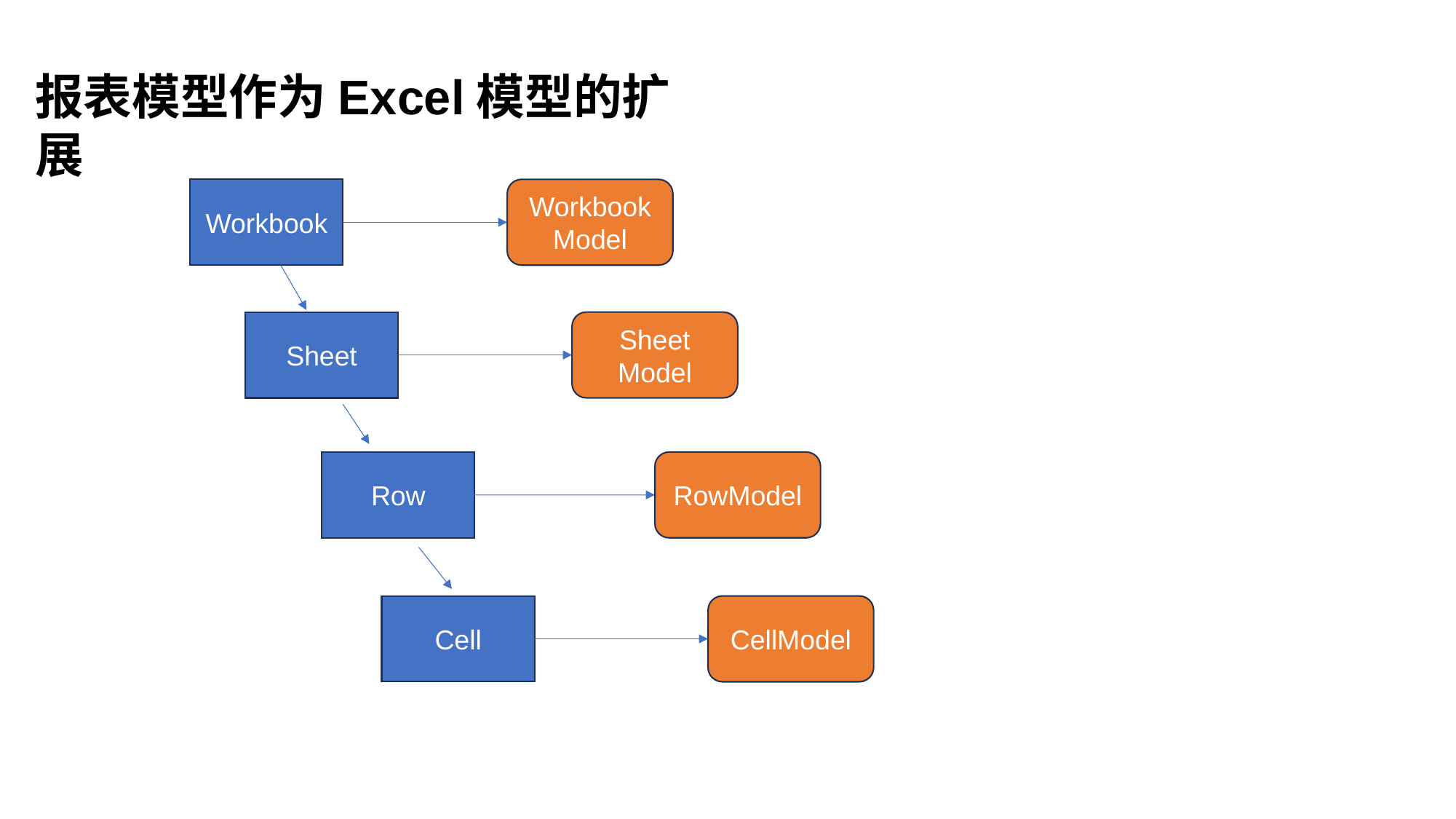

报表模型作为Excel模型的扩展
Workbook
WorkbookModel
Sheet
Sheet Model
Row
RowModel
Cell
CellModel